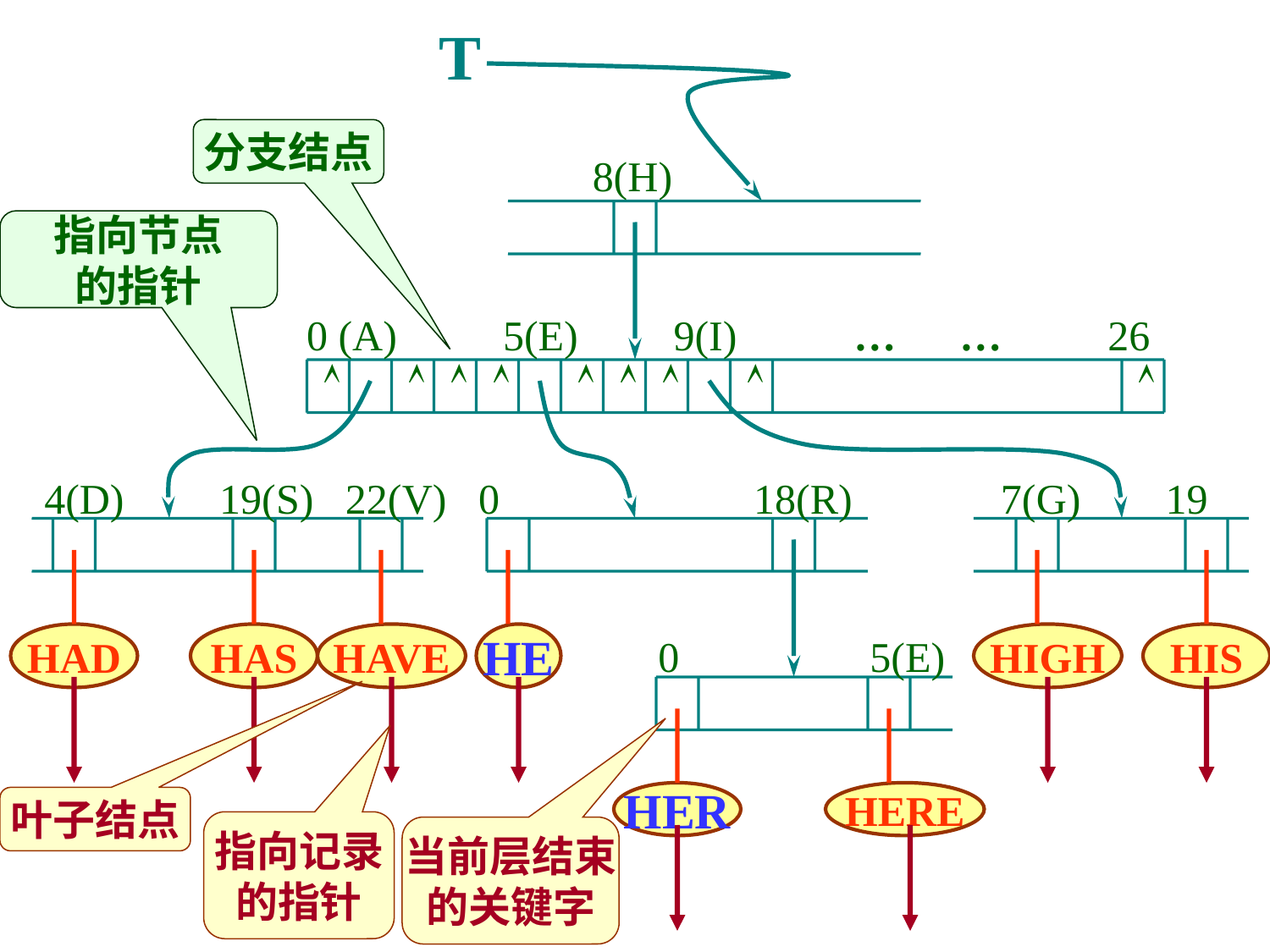

T

分支结点
8(H)

指向节点
的指针

0 (A)          5(E)         9(I)           …      …          26
∧
∧
∧
∧
∧
∧
∧
∧
∧

4(D)         19(S)   22(V)   0                        18(R)              7(G)        19

HAD
HAS
HAVE
HE
0                  5(E)
HIGH
HIS

HER
HERE
叶子结点
指向记录
的指针
当前层结束
的关键字